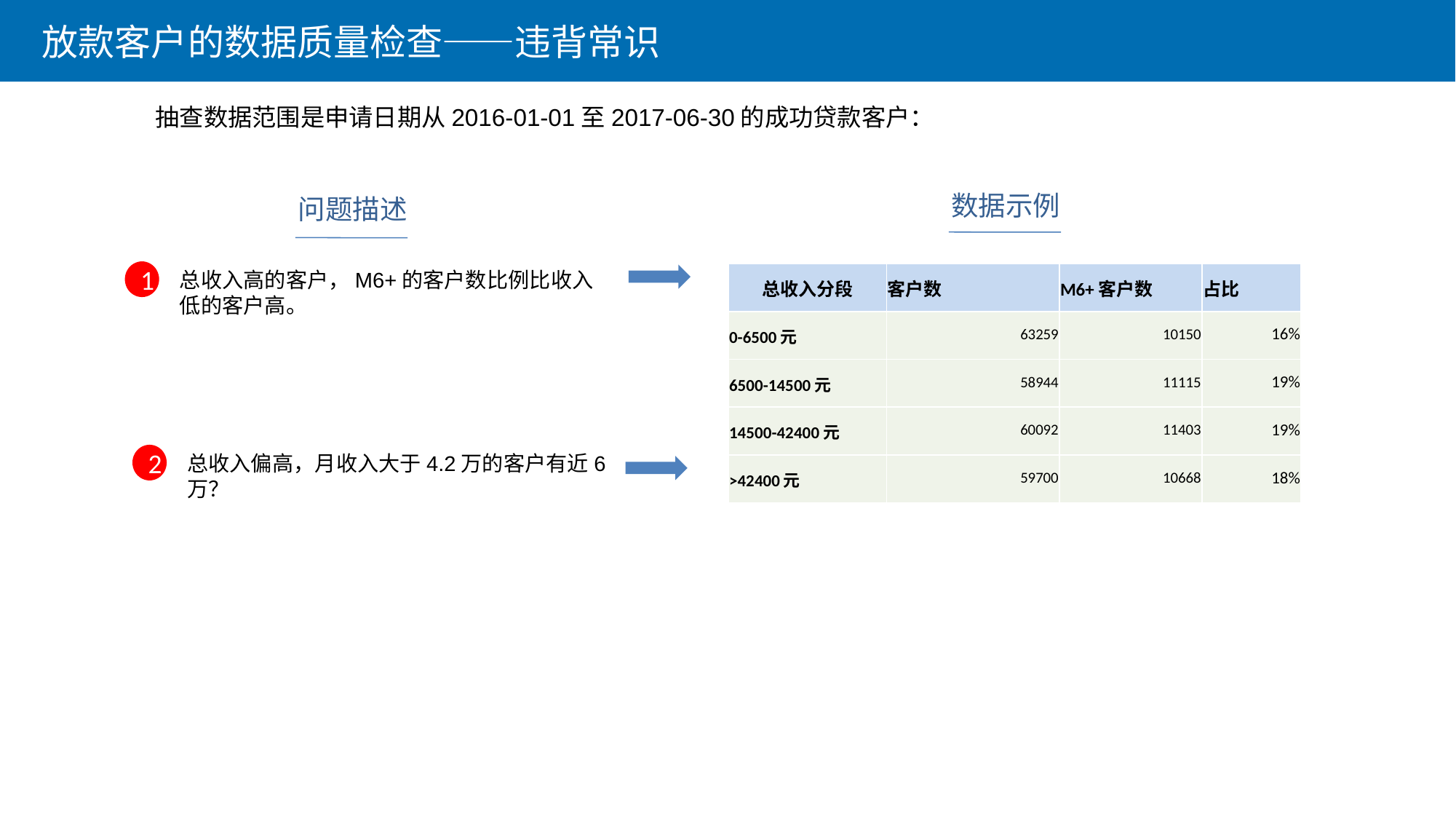

放款客户的数据质量检查——违背常识
抽查数据范围是申请日期从2016-01-01至2017-06-30的成功贷款客户：
数据示例
问题描述
总收入高的客户，M6+的客户数比例比收入低的客户高。

1
| 总收入分段 | 客户数 | M6+客户数 | 占比 |
| --- | --- | --- | --- |
| 0-6500元 | 63259 | 10150 | 16% |
| 6500-14500元 | 58944 | 11115 | 19% |
| 14500-42400元 | 60092 | 11403 | 19% |
| >42400元 | 59700 | 10668 | 18% |

总收入偏高，月收入大于4.2万的客户有近6万？

2